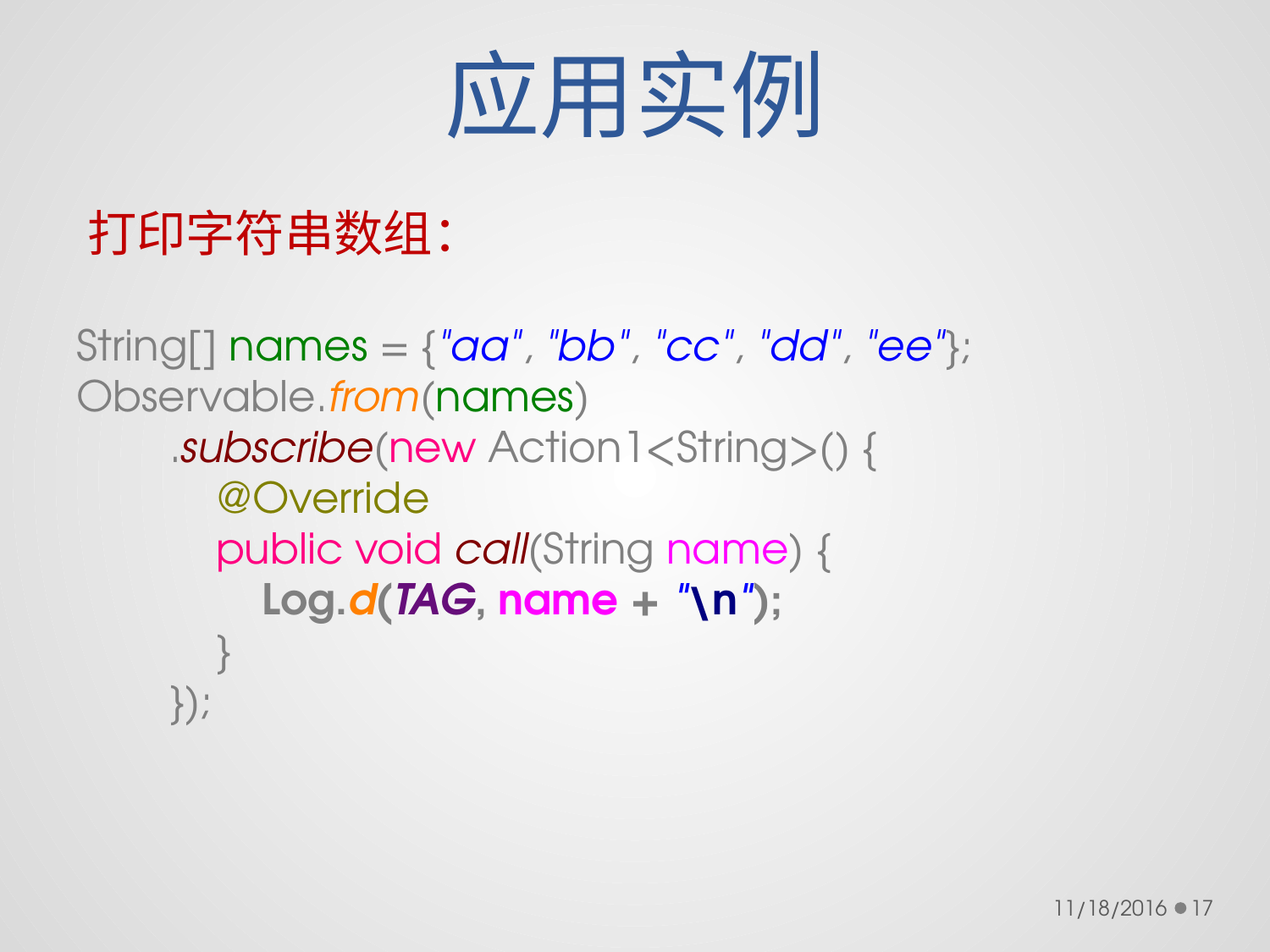

# 应用实例
打印字符串数组：
String[] names = {"aa", "bb", "cc", "dd", "ee"};
Observable.from(names)
        .subscribe(new Action1<String>() {
            @Override
            public void call(String name) {
                Log.d(TAG, name + "\n");
            }
        });
11/18/2016
17